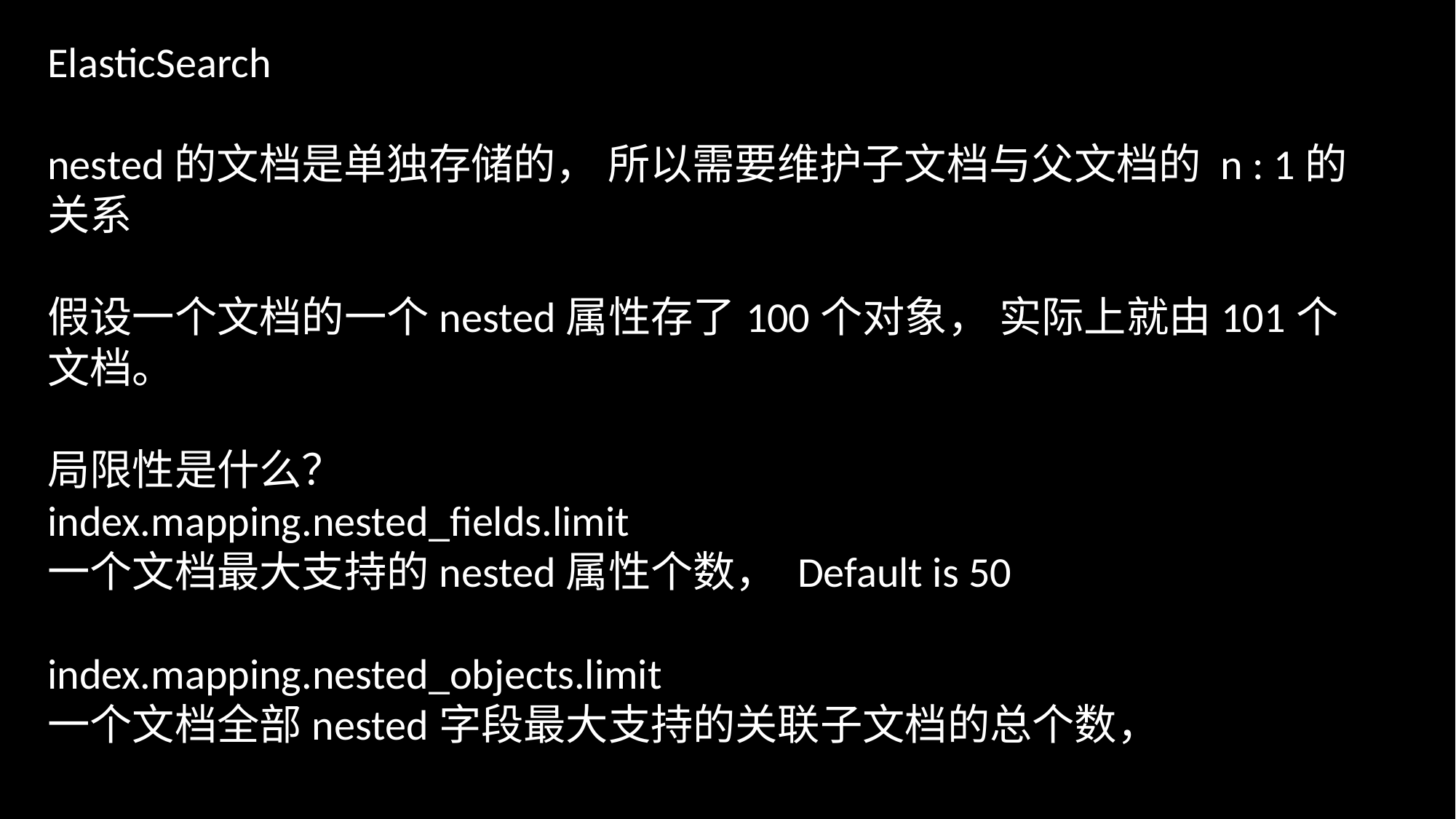

ElasticSearch

nested的文档是单独存储的， 所以需要维护子文档与父文档的 n : 1的关系

假设一个文档的一个nested属性存了100个对象， 实际上就由101个文档。

局限性是什么？
index.mapping.nested_fields.limit
一个文档最大支持的nested属性个数， Default is 50

index.mapping.nested_objects.limit
一个文档全部nested字段最大支持的关联子文档的总个数，